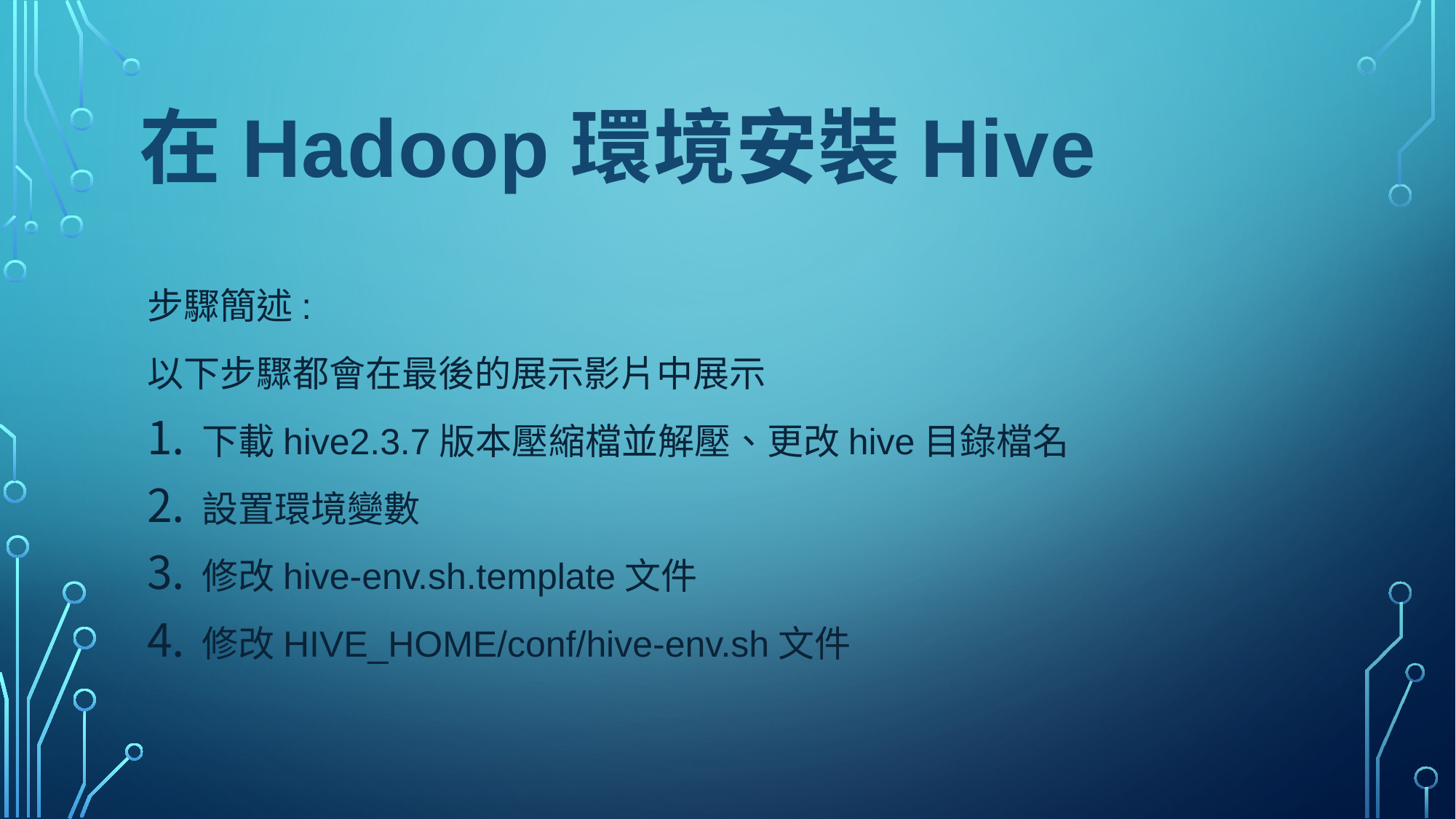

在Hadoop環境安裝Hive
步驟簡述:
以下步驟都會在最後的展示影片中展示
下載hive2.3.7版本壓縮檔並解壓、更改hive目錄檔名
設置環境變數
修改hive-env.sh.template文件
修改HIVE_HOME/conf/hive-env.sh文件